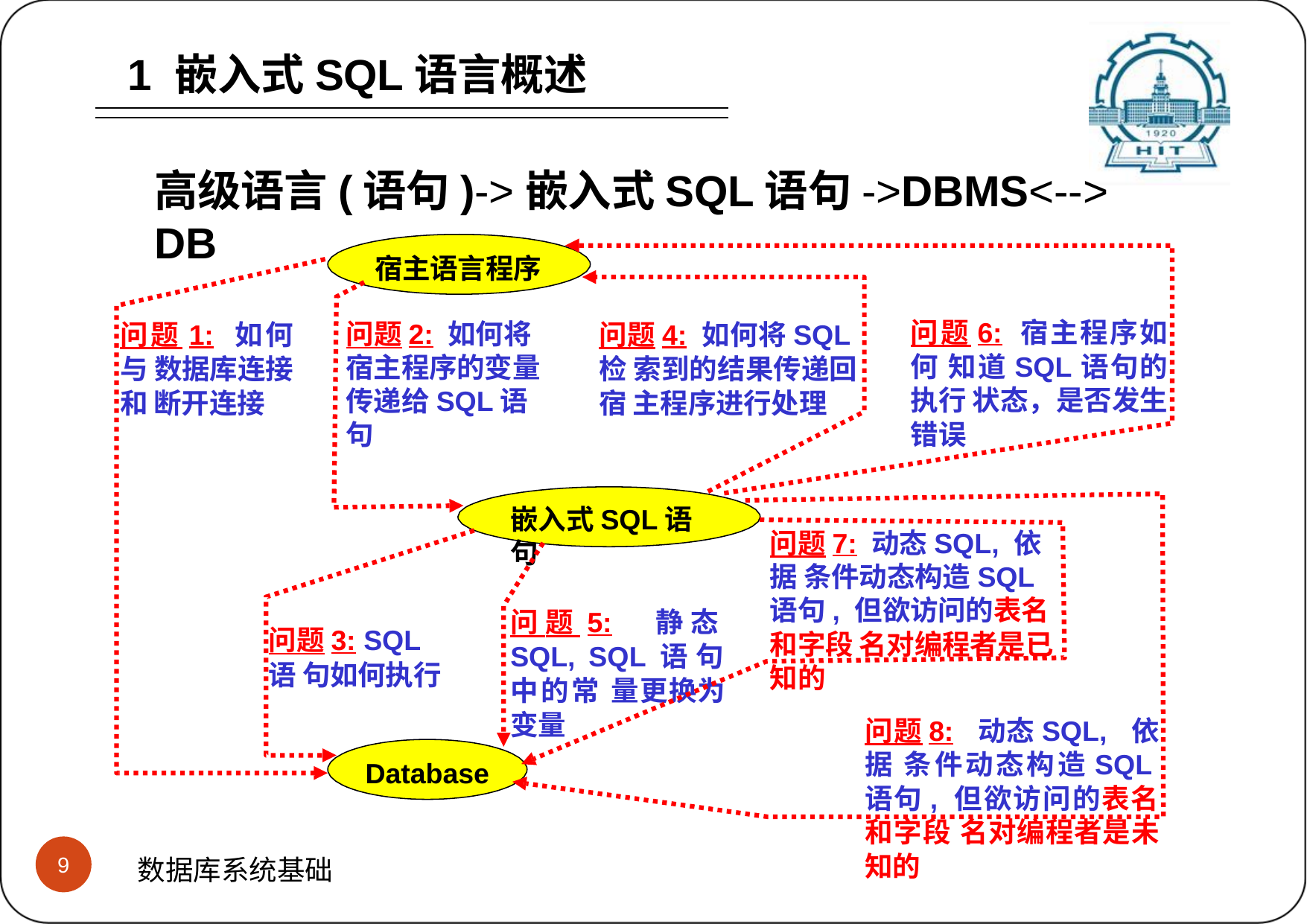

# 1 嵌入式SQL语言概述
高级语言(语句)->嵌入式SQL语句->DBMS<--> DB

宿主语言程序

问题6: 宿主程序如何 知道SQL语句的执行 状态，是否发生错误
问题1: 如何与 数据库连接和 断开连接
问题2: 如何将 宿主程序的变量 传递给SQL语句
问题4: 如何将SQL检 索到的结果传递回宿 主程序进行处理

嵌入式SQL语句

问题7: 动态SQL, 依据 条件动态构造SQL语句, 但欲访问的表名和字段 名对编程者是已知的
问题8:  动态SQL,  依据 条件动态构造SQL语句, 但欲访问的表名和字段 名对编程者是未知的

问题5:  静态SQL, SQL语句中的常 量更换为变量
问题3: SQL语 句如何执行

Database